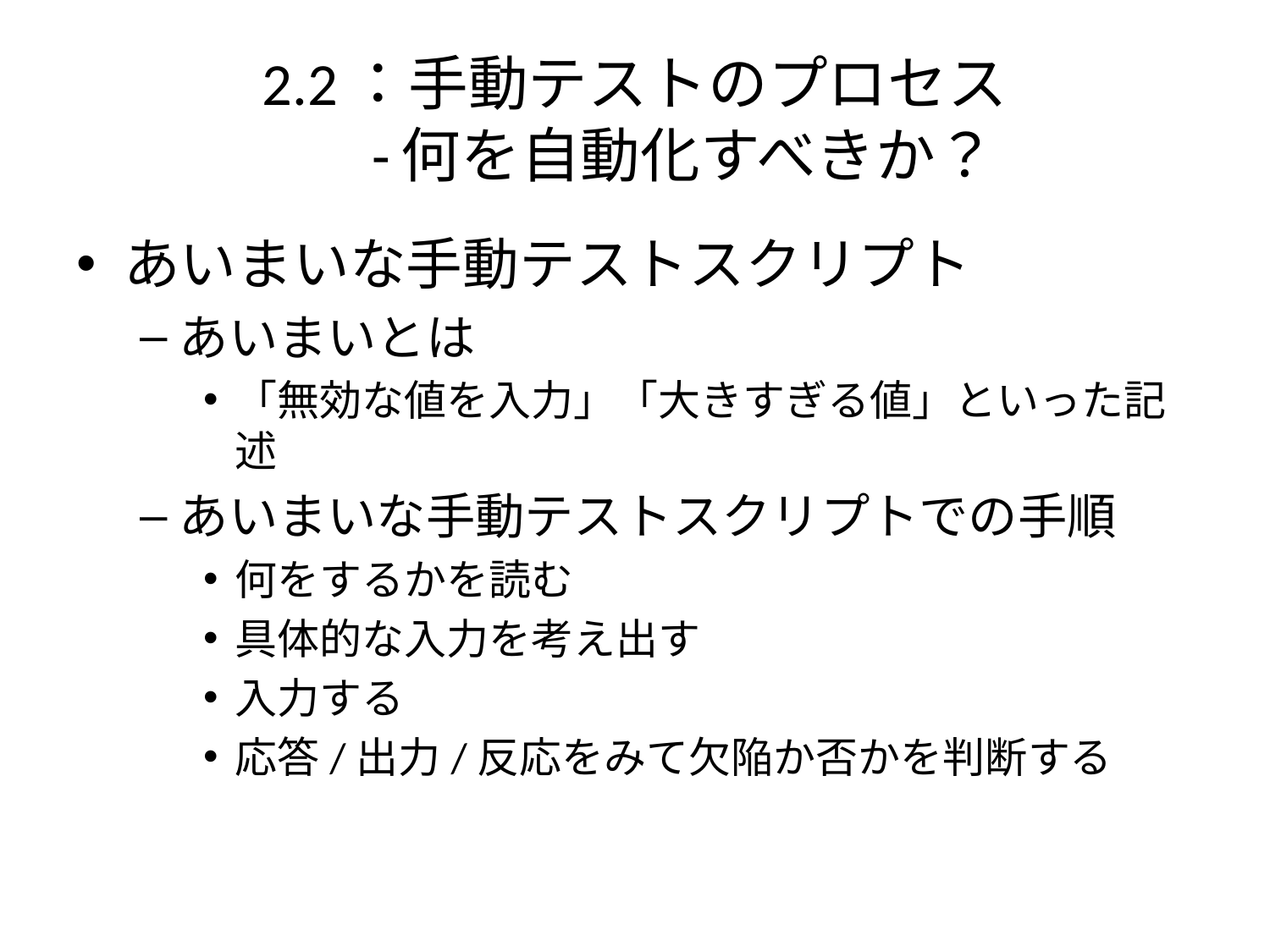

# 2.2：手動テストのプロセス -何を自動化すべきか？
あいまいな手動テストスクリプト
あいまいとは
「無効な値を入力」「大きすぎる値」といった記述
あいまいな手動テストスクリプトでの手順
何をするかを読む
具体的な入力を考え出す
入力する
応答/出力/反応をみて欠陥か否かを判断する